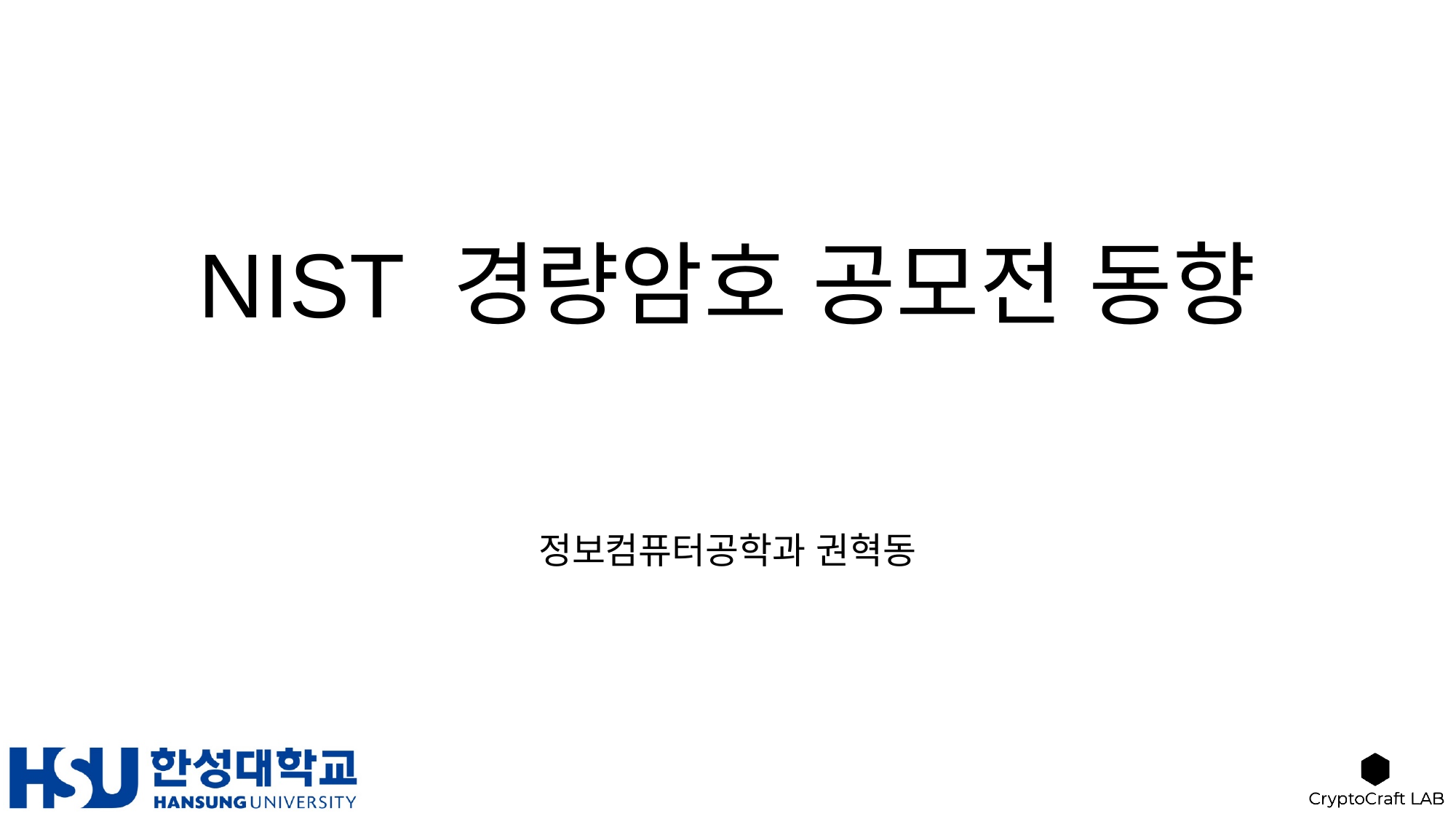

# NIST 경량암호 공모전 동향
정보컴퓨터공학과 권혁동